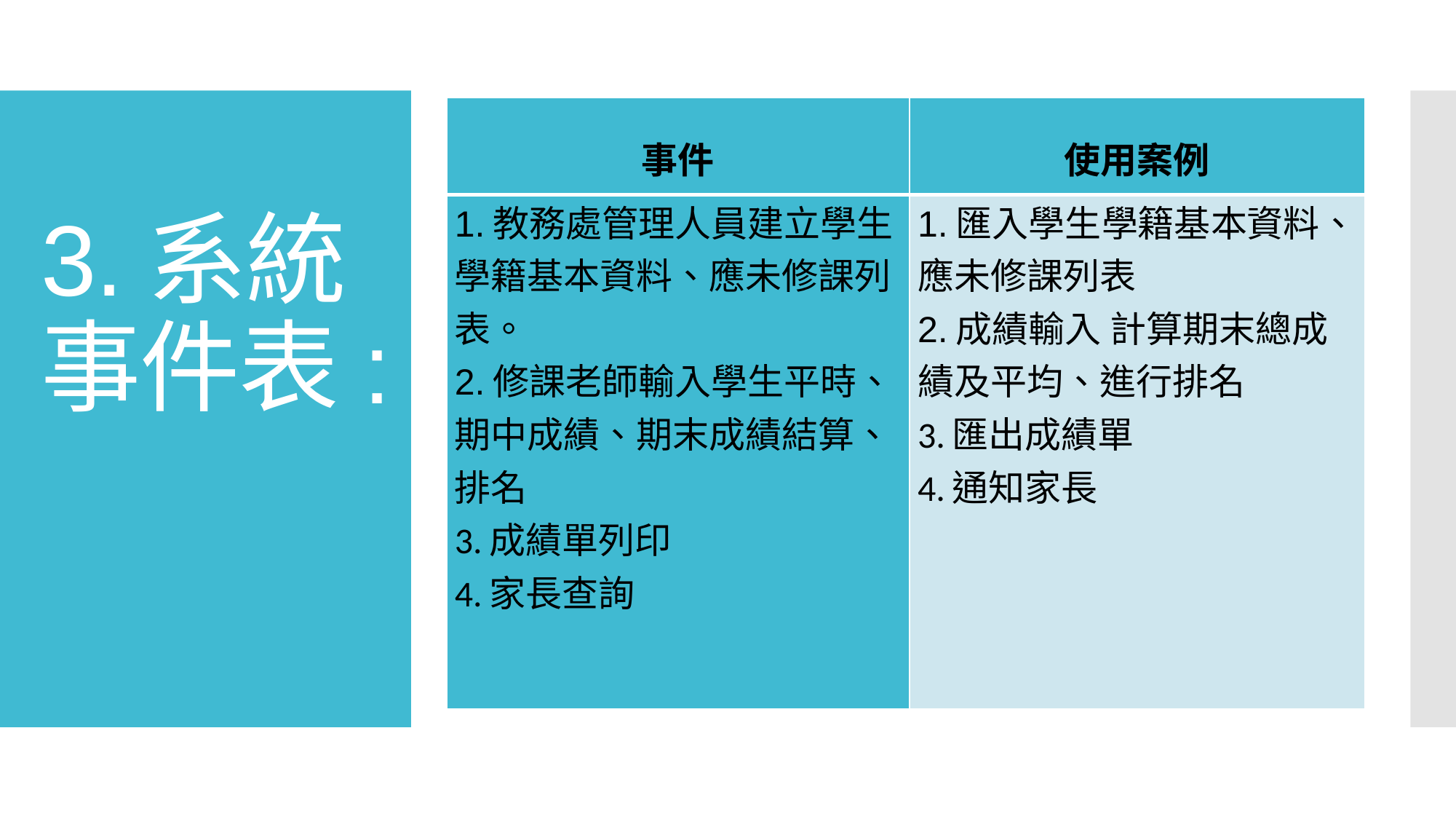

| 事件 | 使用案例 |
| --- | --- |
| 1.教務處管理人員建立學生學籍基本資料、應未修課列表。 2.修課老師輸入學生平時、期中成績、期末成績結算、排名 3.成績單列印 4.家長查詢 | 1.匯入學生學籍基本資料、應未修課列表 2.成績輸入 計算期末總成績及平均、進行排名 3.匯出成績單 4.通知家長 |
# 3.系統事件表: